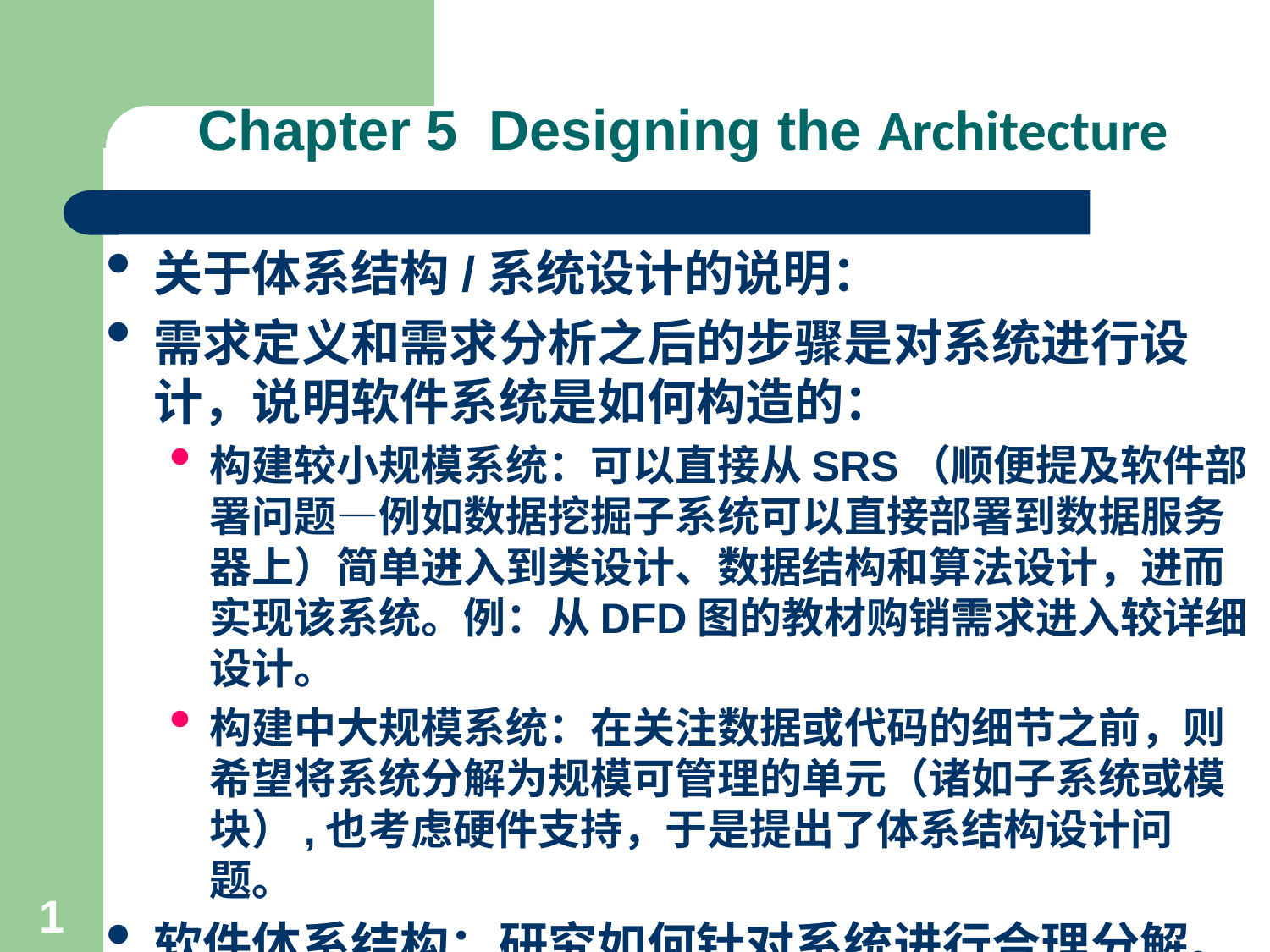

# Chapter 5  Designing the Architecture
关于体系结构/系统设计的说明：
需求定义和需求分析之后的步骤是对系统进行设计，说明软件系统是如何构造的：
构建较小规模系统：可以直接从SRS（顺便提及软件部署问题—例如数据挖掘子系统可以直接部署到数据服务器上）简单进入到类设计、数据结构和算法设计，进而实现该系统。例：从DFD图的教材购销需求进入较详细设计。
构建中大规模系统：在关注数据或代码的细节之前，则希望将系统分解为规模可管理的单元（诸如子系统或模块）,也考虑硬件支持，于是提出了体系结构设计问题。
软件体系结构：研究如何针对系统进行合理分解。
1